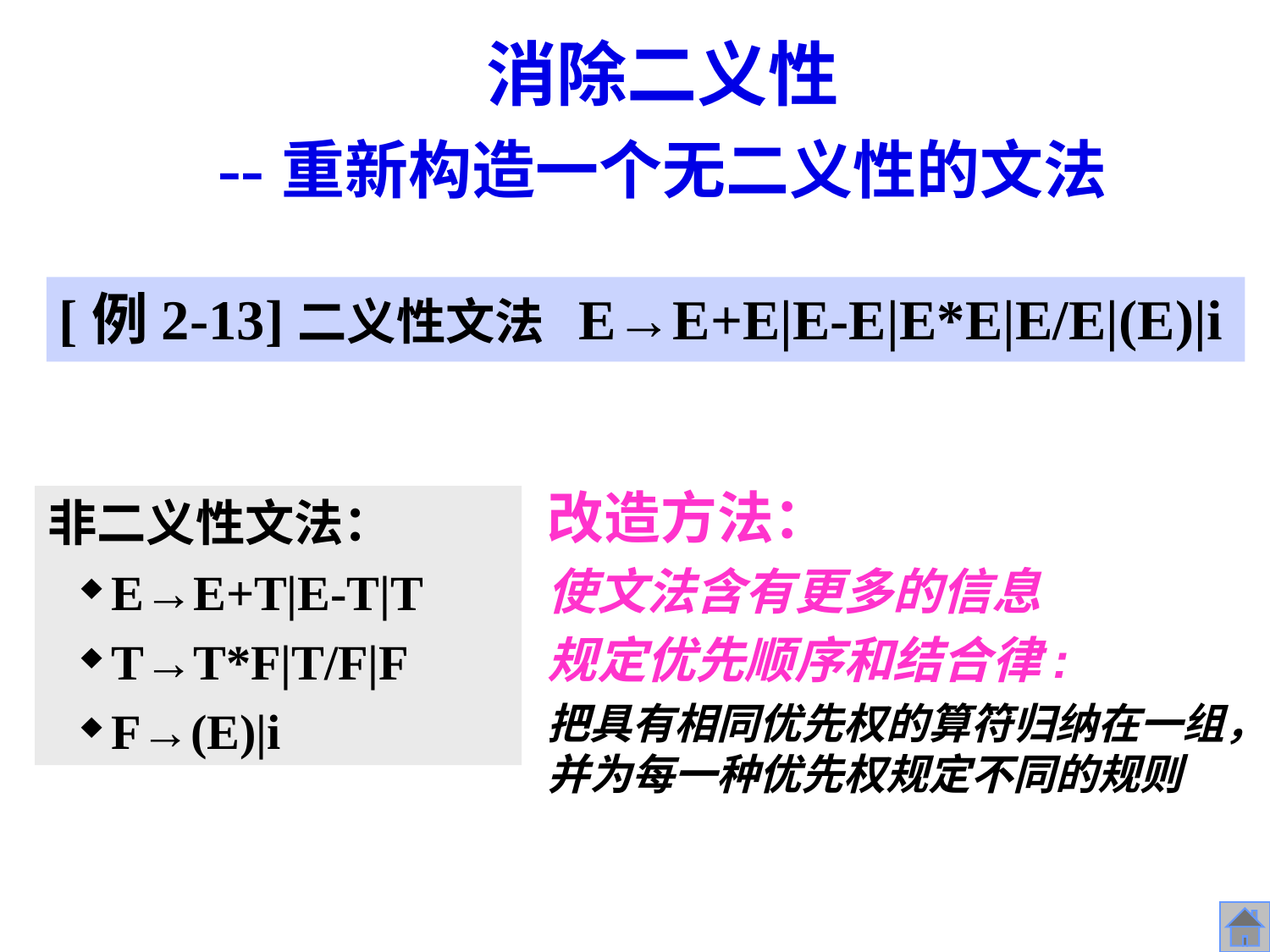

# 消除二义性 --重新构造一个无二义性的文法
[例2-13]二义性文法  E→E+E|E-E|E*E|E/E|(E)|i
改造方法：
使文法含有更多的信息
规定优先顺序和结合律:
把具有相同优先权的算符归纳在一组，并为每一种优先权规定不同的规则。
非二义性文法：
E→E+T|E-T|T
T→T*F|T/F|F
F→(E)|i
2020/9/9

第 54 页